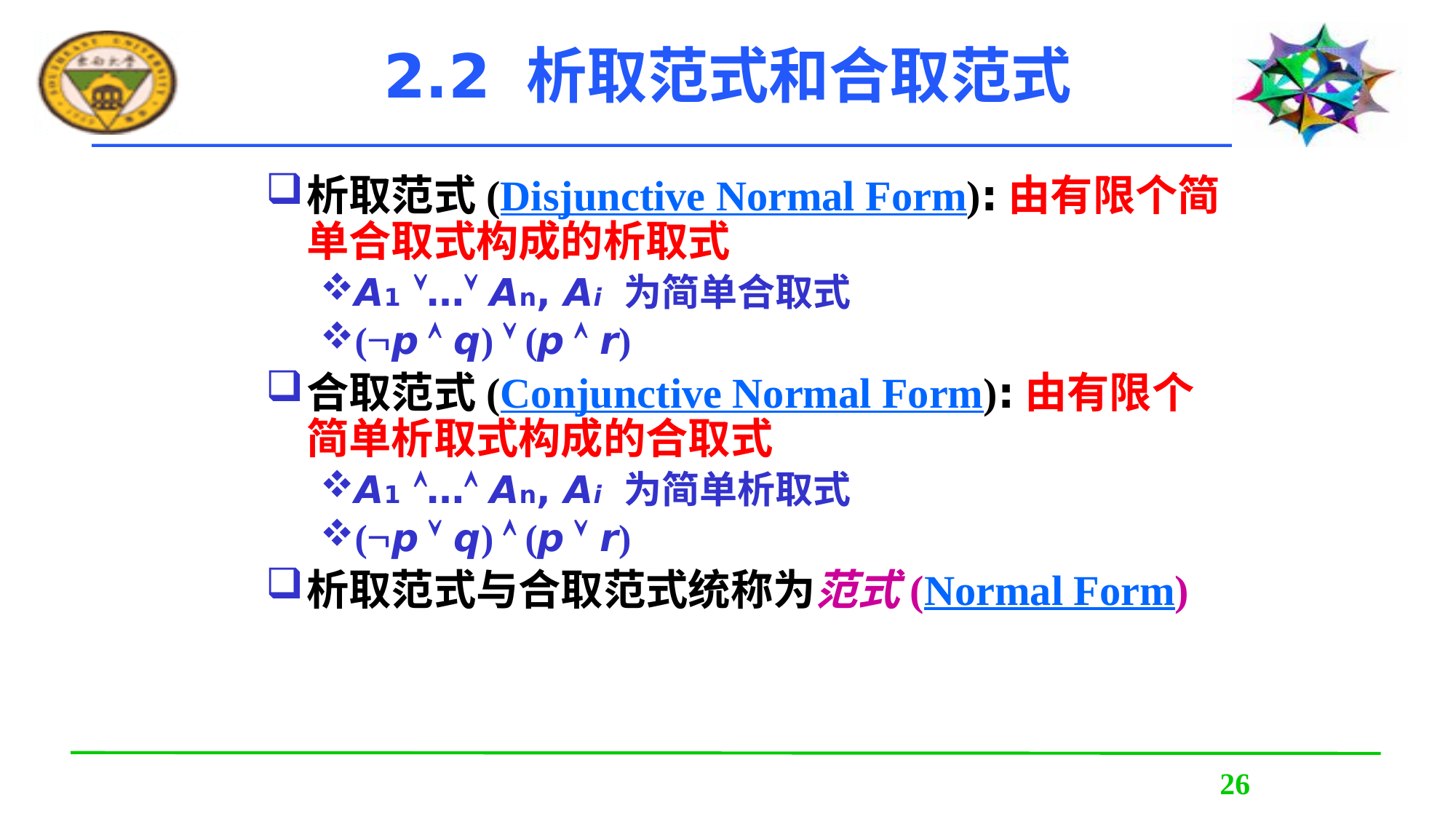

# 2.2 析取范式和合取范式
析取范式(Disjunctive Normal Form):由有限个简单合取式构成的析取式
A1 ∨…∨ An, Ai 为简单合取式
(¬p ∧ q) ∨ (p ∧ r)
合取范式(Conjunctive Normal Form):由有限个简单析取式构成的合取式
A1 ∧…∧ An, Ai 为简单析取式
(¬p ∨ q) ∧ (p ∨ r)
析取范式与合取范式统称为范式(Normal Form)